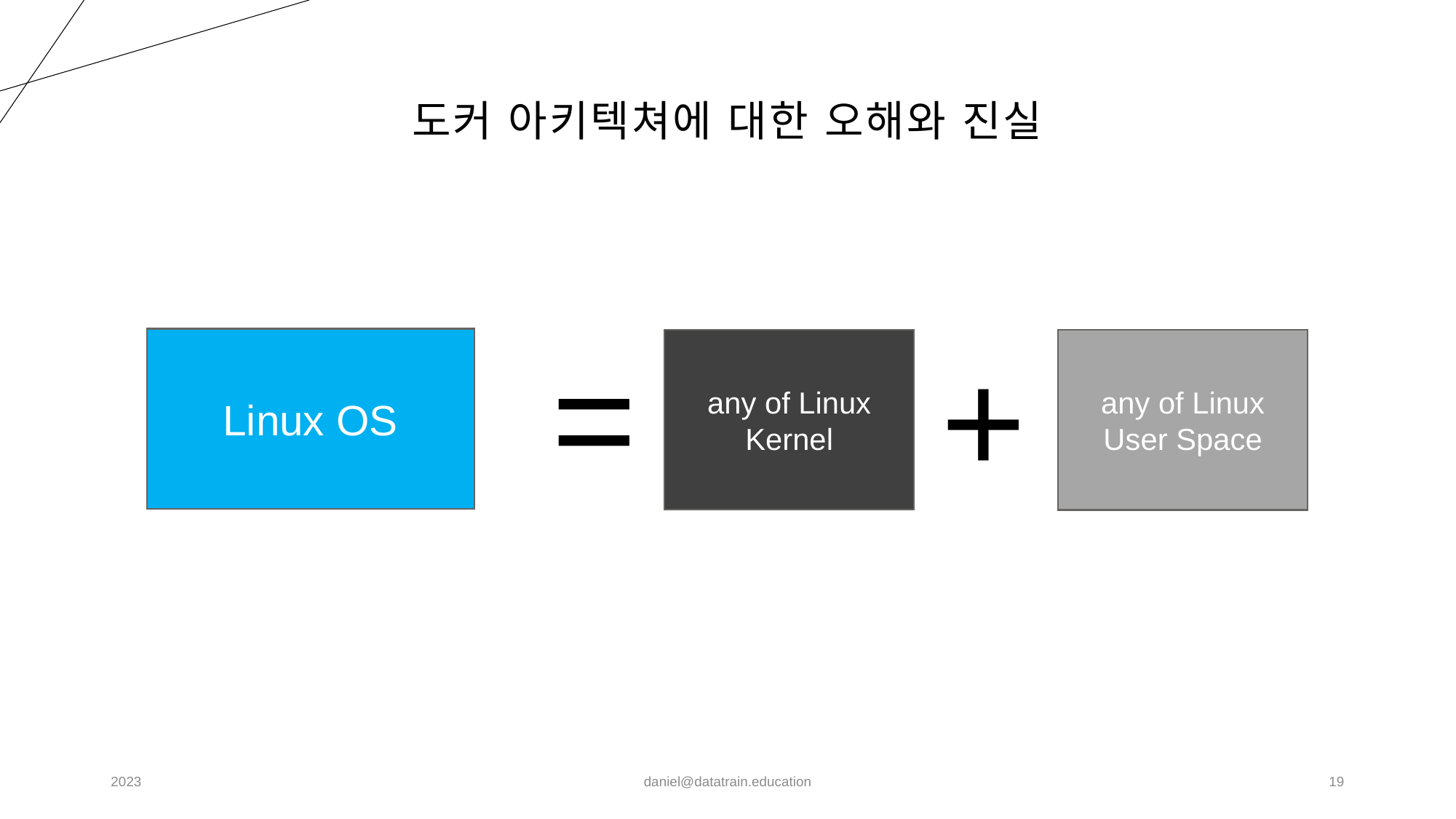

# 도커 아키텍쳐에 대한 오해와 진실
=
+
Linux OS
any of Linux
Kernel
any of Linux
User Space
2023
daniel@datatrain.education
19